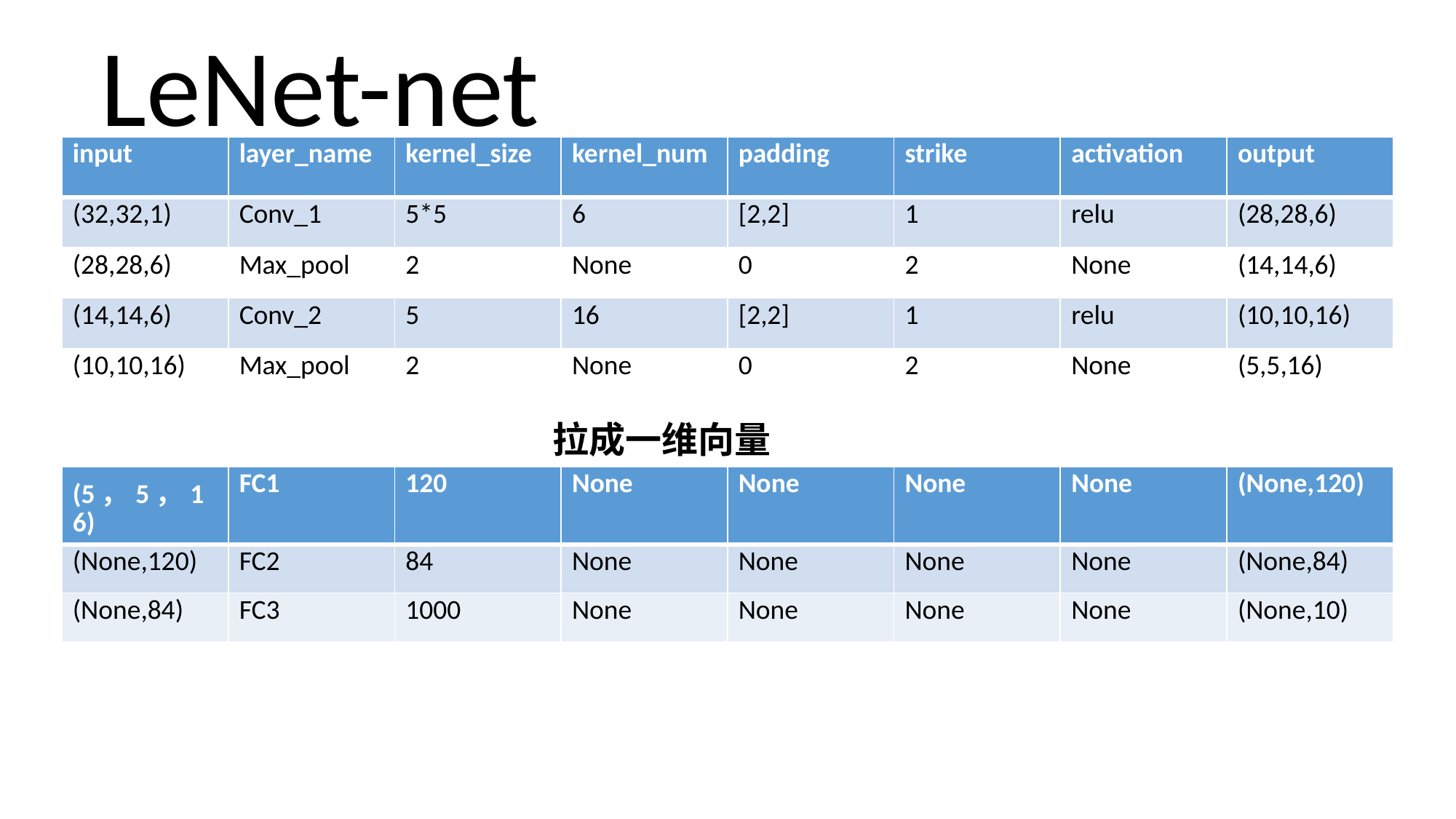

# LeNet-net
| input | layer\_name | kernel\_size | kernel\_num | padding | strike | activation | output |
| --- | --- | --- | --- | --- | --- | --- | --- |
| (32,32,1) | Conv\_1 | 5\*5 | 6 | [2,2] | 1 | relu | (28,28,6) |
| (28,28,6) | Max\_pool | 2 | None | 0 | 2 | None | (14,14,6) |
| (14,14,6) | Conv\_2 | 5 | 16 | [2,2] | 1 | relu | (10,10,16) |
| (10,10,16) | Max\_pool | 2 | None | 0 | 2 | None | (5,5,16) |
拉成一维向量
| (5，5，16) | FC1 | 120 | None | None | None | None | (None,120) |
| --- | --- | --- | --- | --- | --- | --- | --- |
| (None,120) | FC2 | 84 | None | None | None | None | (None,84) |
| (None,84) | FC3 | 1000 | None | None | None | None | (None,10) |